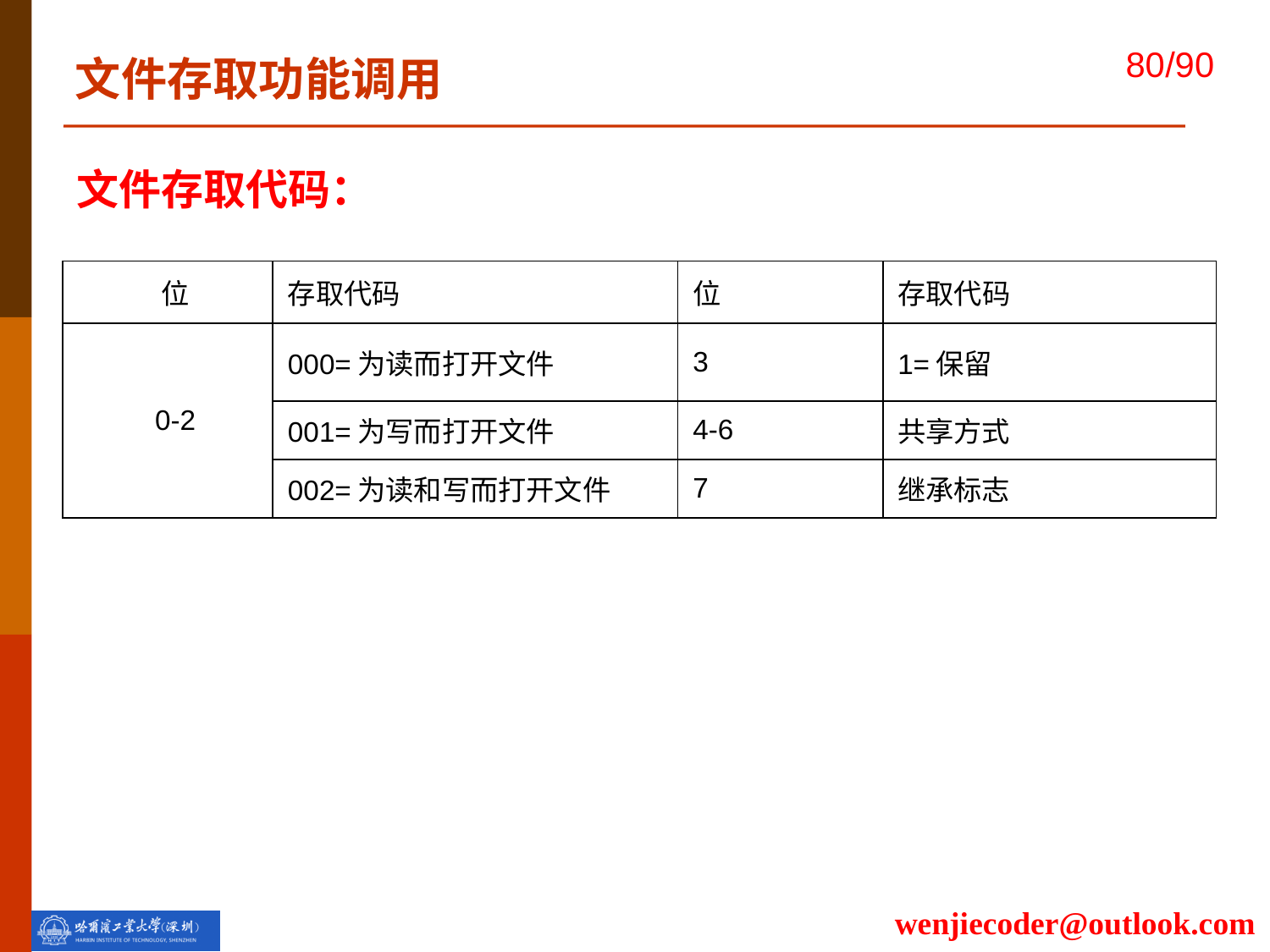

文件存取功能调用
文件存取代码：
| 位 | 存取代码 | 位 | 存取代码 |
| --- | --- | --- | --- |
| 0-2 | 000=为读而打开文件 | 3 | 1=保留 |
|  | 001=为写而打开文件 | 4-6 | 共享方式 |
|  | 002=为读和写而打开文件 | 7 | 继承标志 |